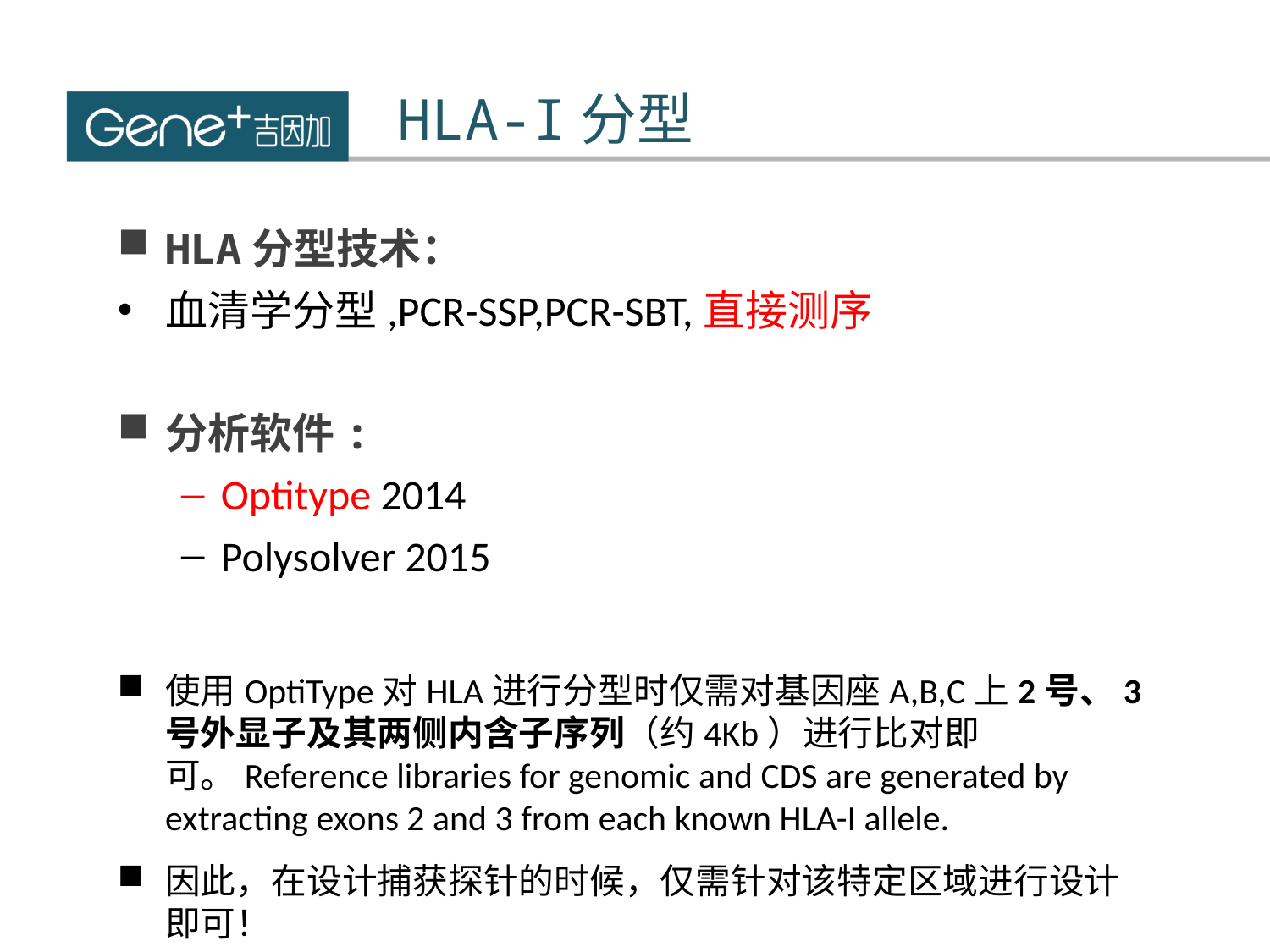

# HLA-I分型
HLA分型技术：
血清学分型,PCR-SSP,PCR-SBT,直接测序

分析软件:
Optitype 2014
Polysolver 2015

使用OptiType对HLA进行分型时仅需对基因座A,B,C上2号、3号外显子及其两侧内含子序列（约4Kb）进行比对即可。Reference libraries for genomic and CDS are generated by extracting exons 2 and 3 from each known HLA-I allele.
因此，在设计捕获探针的时候，仅需针对该特定区域进行设计即可！